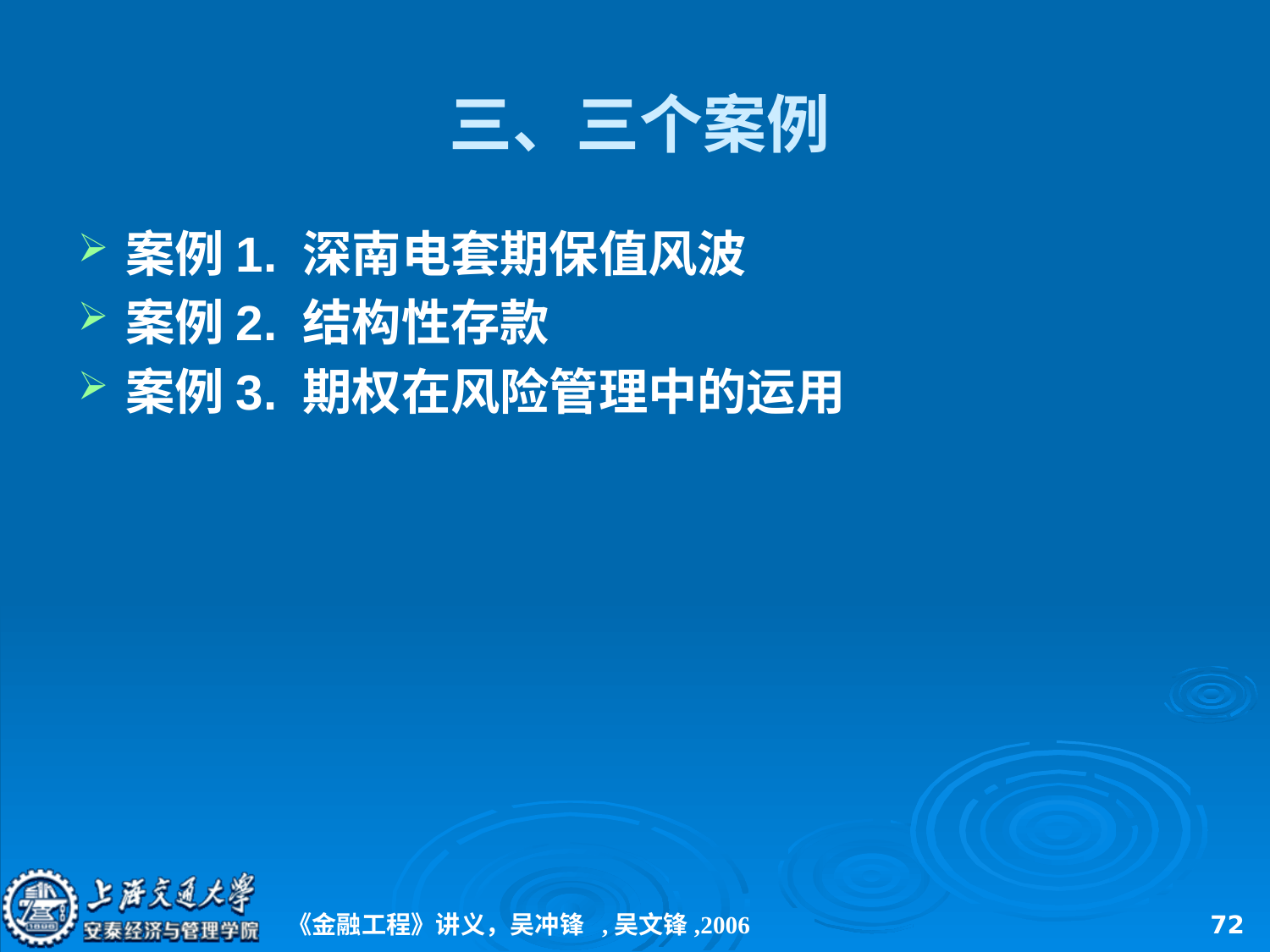

# 三、三个案例
案例1. 深南电套期保值风波
案例2. 结构性存款
案例3. 期权在风险管理中的运用